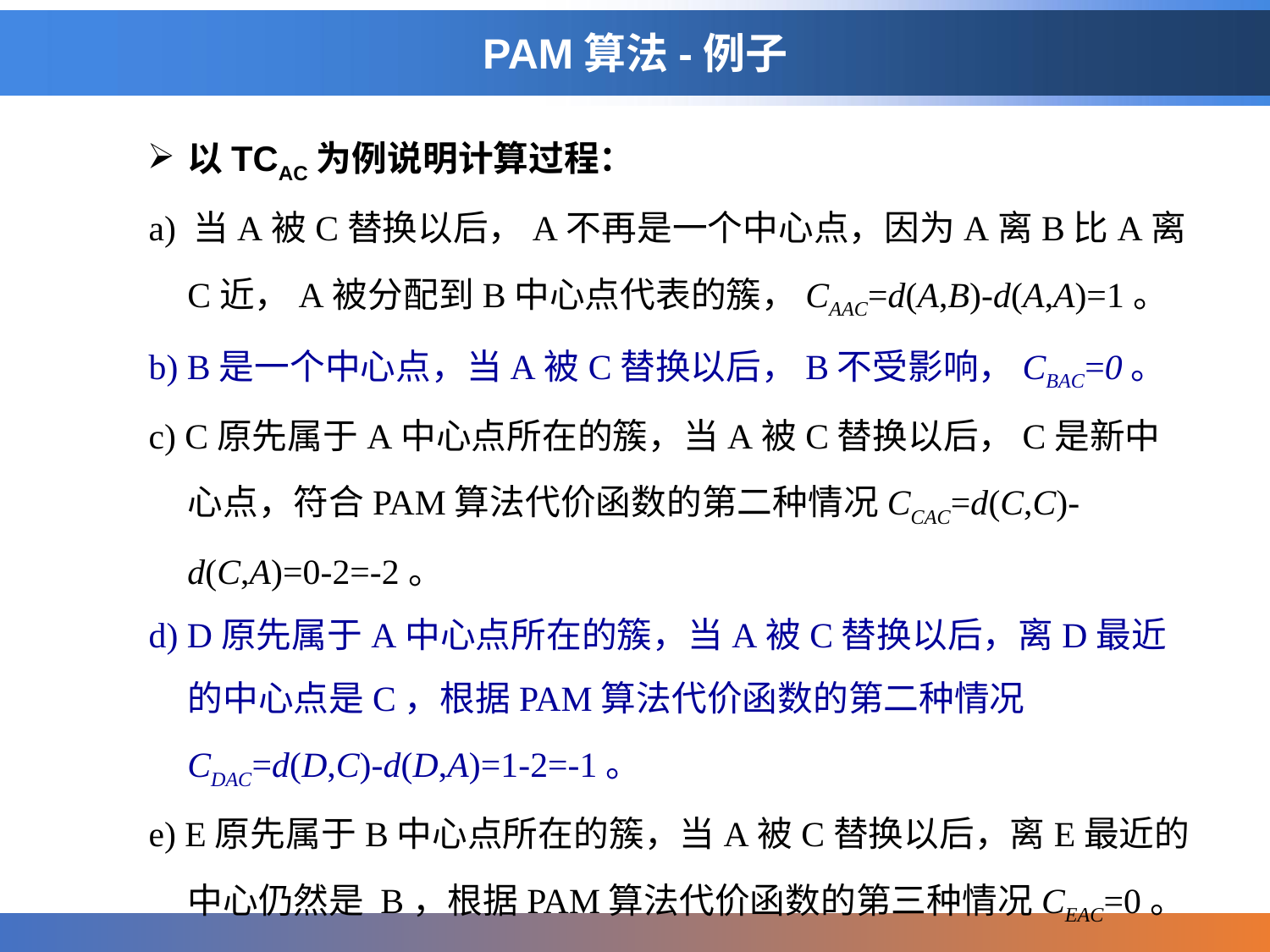

# PAM算法-例子
以TCAC为例说明计算过程：
a) 当A被C替换以后，A不再是一个中心点，因为A离B比A离C近，A被分配到B中心点代表的簇，CAAC=d(A,B)-d(A,A)=1。
b) B是一个中心点，当A被C替换以后，B不受影响，CBAC=0。
c) C原先属于A中心点所在的簇，当A被C替换以后，C是新中心点，符合PAM算法代价函数的第二种情况CCAC=d(C,C)-d(C,A)=0-2=-2。
d) D原先属于A中心点所在的簇，当A被C替换以后，离D最近的中心点是C，根据PAM算法代价函数的第二种情况CDAC=d(D,C)-d(D,A)=1-2=-1。
e) E原先属于B中心点所在的簇，当A被C替换以后，离E最近的中心仍然是 B，根据PAM算法代价函数的第三种情况CEAC=0。
因此，TCAC=CAAC+CBAC+CCAC+CDAC+CEAC=1+0-2-1+0=-2。